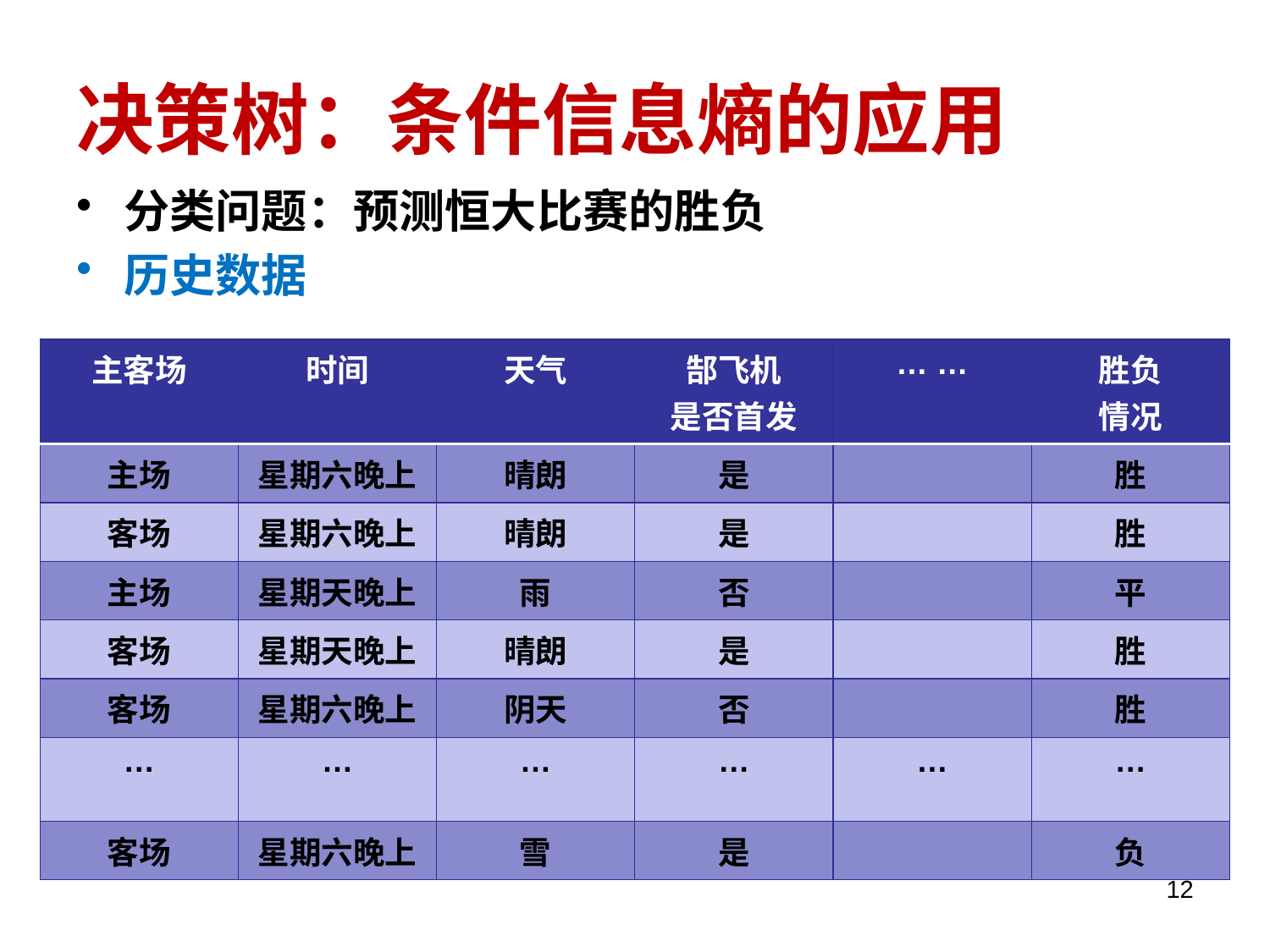

# 决策树：条件信息熵的应用
分类问题：预测恒大比赛的胜负
历史数据

| 主客场 | 时间 | 天气 | 郜飞机 是否首发 | … … | 胜负 情况 |
| --- | --- | --- | --- | --- | --- |
| 主场 | 星期六晚上 | 晴朗 | 是 |  | 胜 |
| 客场 | 星期六晚上 | 晴朗 | 是 |  | 胜 |
| 主场 | 星期天晚上 | 雨 | 否 |  | 平 |
| 客场 | 星期天晚上 | 晴朗 | 是 |  | 胜 |
| 客场 | 星期六晚上 | 阴天 | 否 |  | 胜 |
| … | … | … | … | … | … |
| 客场 | 星期六晚上 | 雪 | 是 |  | 负 |
12